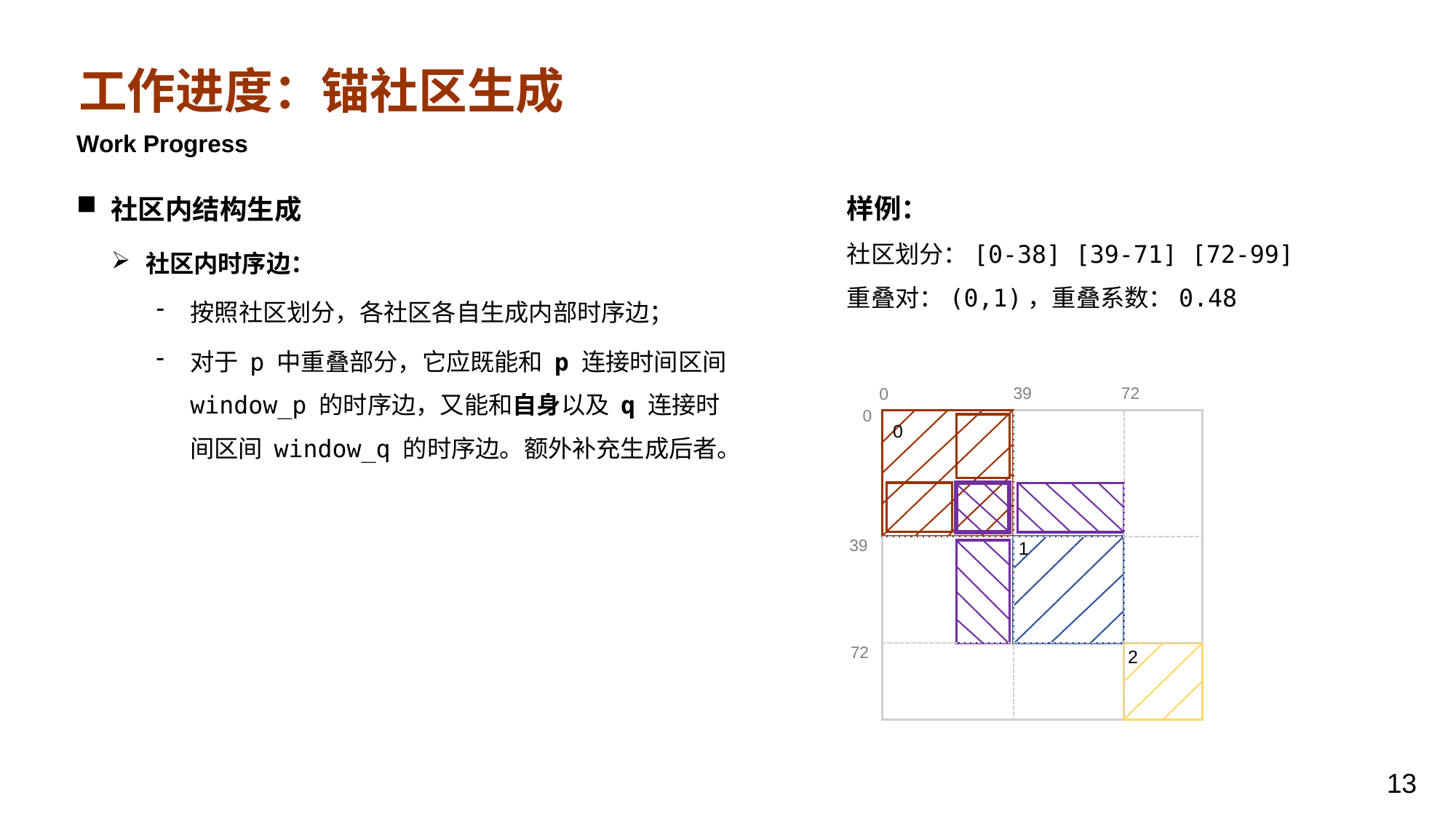

锚社区节点划分应该满足：a. 社区之间有重叠；b. 社区的并集覆盖所有节点。
工作进度：锚社区生成
Work Progress
样例：
社区划分：[0-38] [39-71] [72-99]
重叠对：(0,1)，重叠系数：0.48
社区内结构生成
社区内时序边：
按照社区划分，各社区各自生成内部时序边；
对于 p 中重叠部分，它应既能和 p 连接时间区间 window_p 的时序边，又能和自身以及 q 连接时间区间 window_q 的时序边。额外补充生成后者。
72
39
0
0

0

39
1

72
2

13